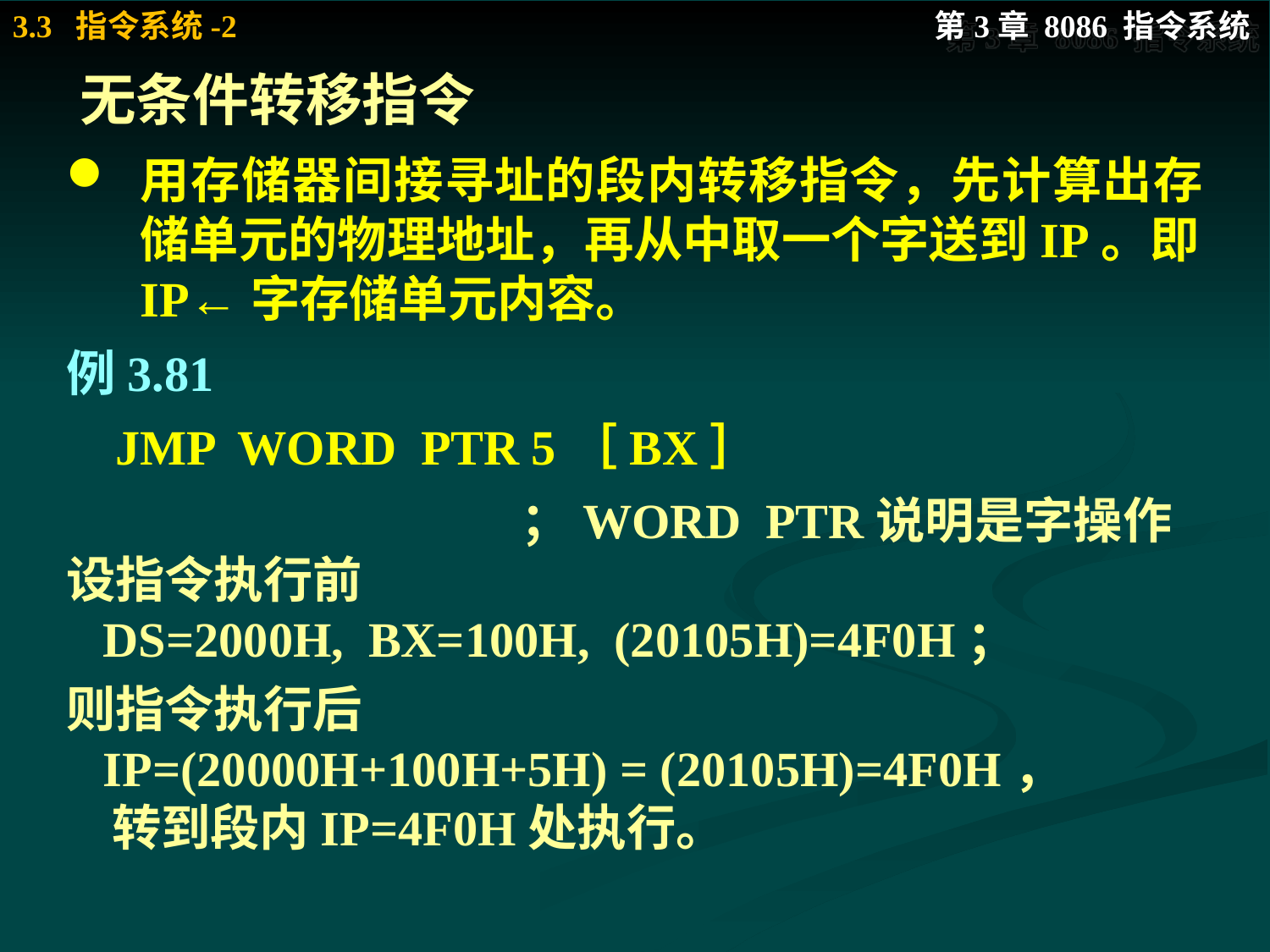

# 无条件转移指令
用存储器间接寻址的段内转移指令，先计算出存储单元的物理地址，再从中取一个字送到IP。即IP←字存储单元内容。
例3.81
    JMP  WORD  PTR 5［BX］
				；WORD  PTR说明是字操作
设指令执行前
   DS=2000H,  BX=100H,  (20105H)=4F0H；
则指令执行后
   IP=(20000H+100H+5H) = (20105H)=4F0H，
   转到段内IP=4F0H处执行。